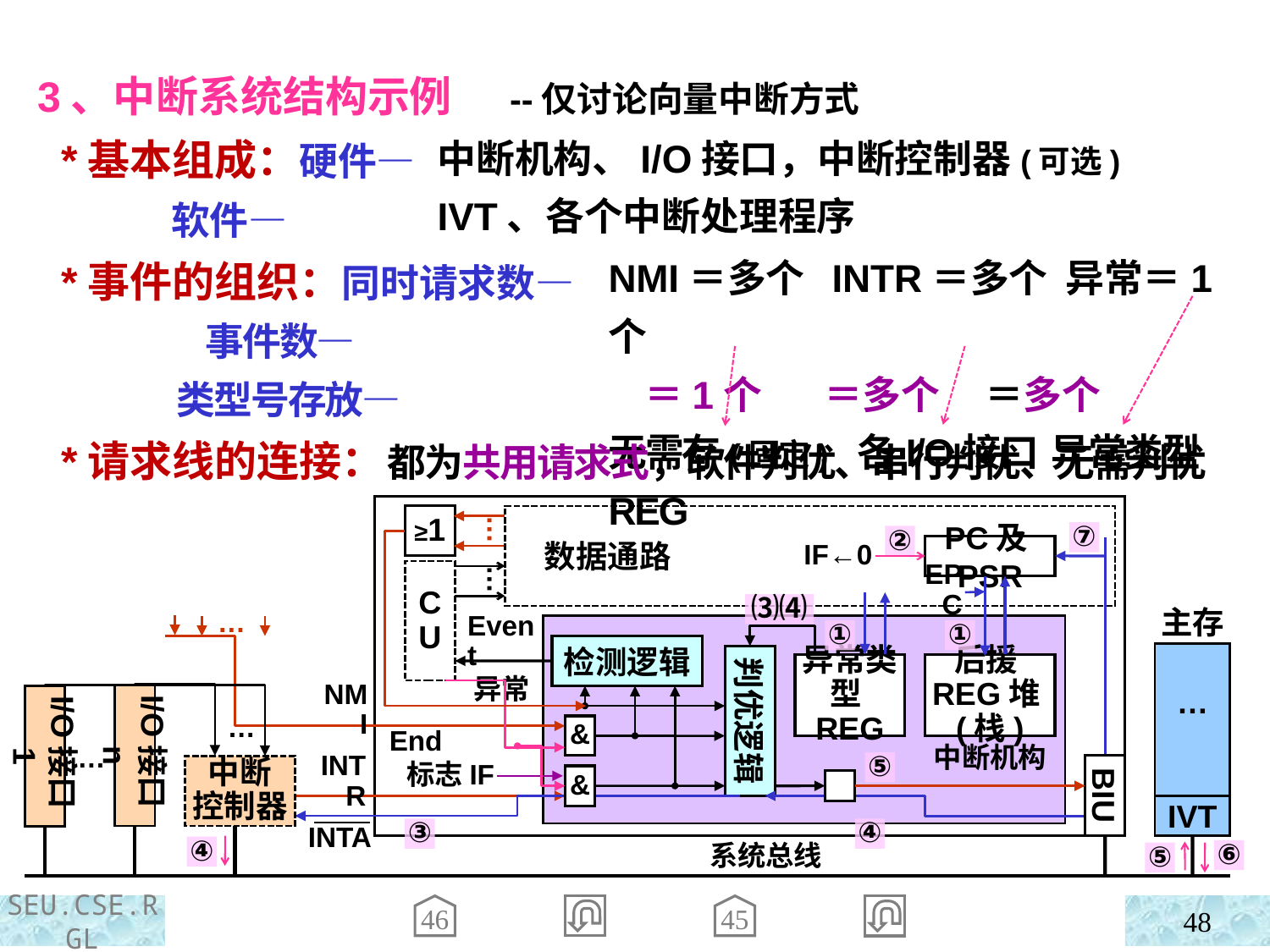

3、中断系统结构示例     --仅讨论向量中断方式
  *基本组成：硬件—
              软件—
  *事件的组织：同时请求数—
                      事件数—
                  类型号存放—
  *请求线的连接：
中断机构、I/O接口，中断控制器(可选)
IVT、各个中断处理程序
NMI＝多个  INTR＝多个  异常＝1个
   ＝1个       ＝多个     ＝多个
无需存(固定)  各I/O接口  异常类型REG
都为共用请求式，软件判优、串行判优、无需判优

    数据通路
≥1
…
PC及PSR
CU
…
EPC
主存
…

Event
检测逻辑
…

IVT
判优逻辑
异常类型REG
后援REG堆(栈)
异常
I/O接口n
I/O接口1
NMI
…
&
End
中断机构
…
中断
控制器
标志IF
&
INTR

BIU
INTA
系统总线
⑦
②
IF←0
⑶⑷
①
①
⑤
③
④
④
⑥
⑤

46
45

48